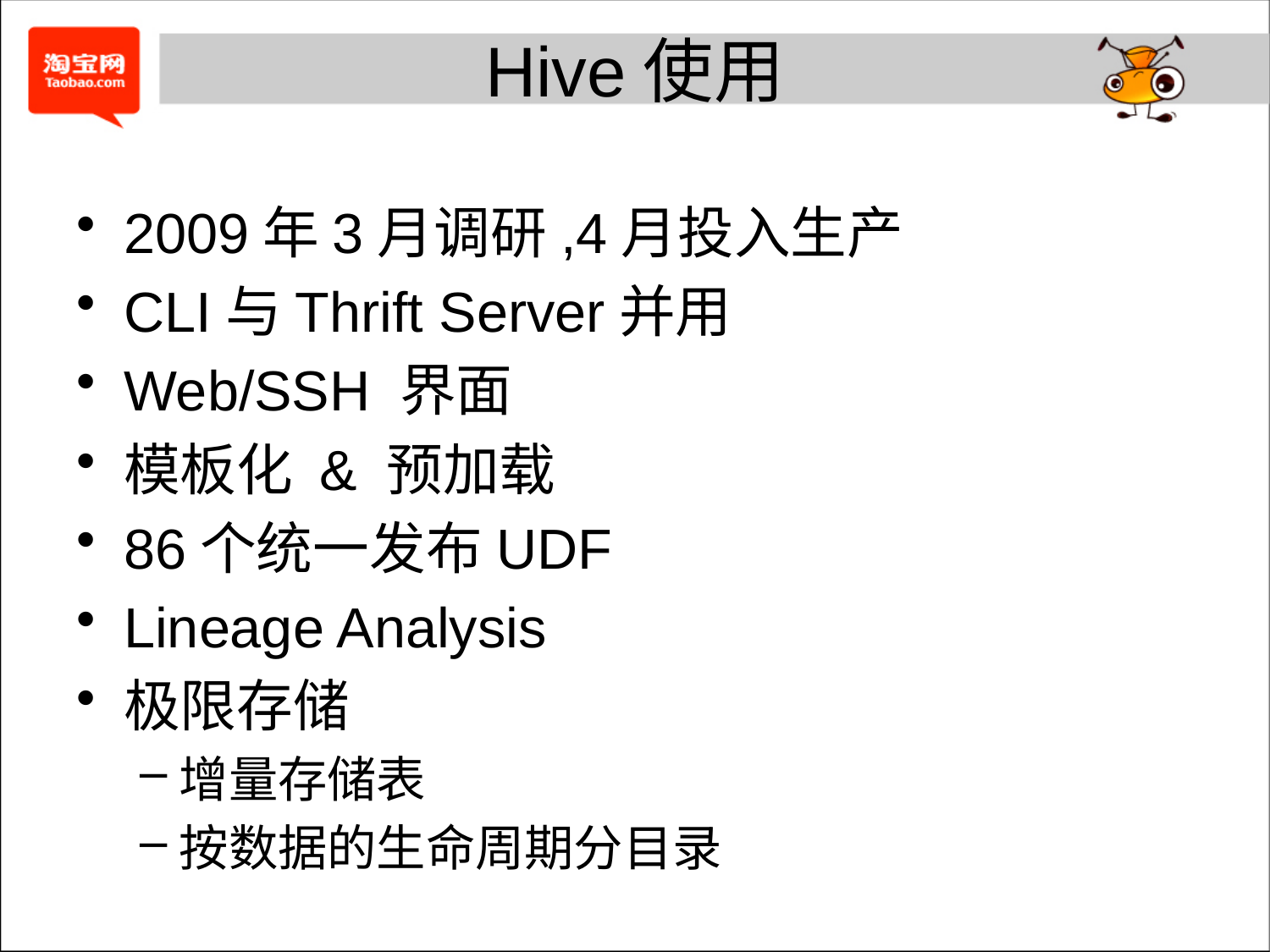

# Hive使用
2009年3月调研,4月投入生产
CLI与Thrift Server并用
Web/SSH 界面
模板化 & 预加载
86个统一发布UDF
Lineage Analysis
极限存储
增量存储表
按数据的生命周期分目录